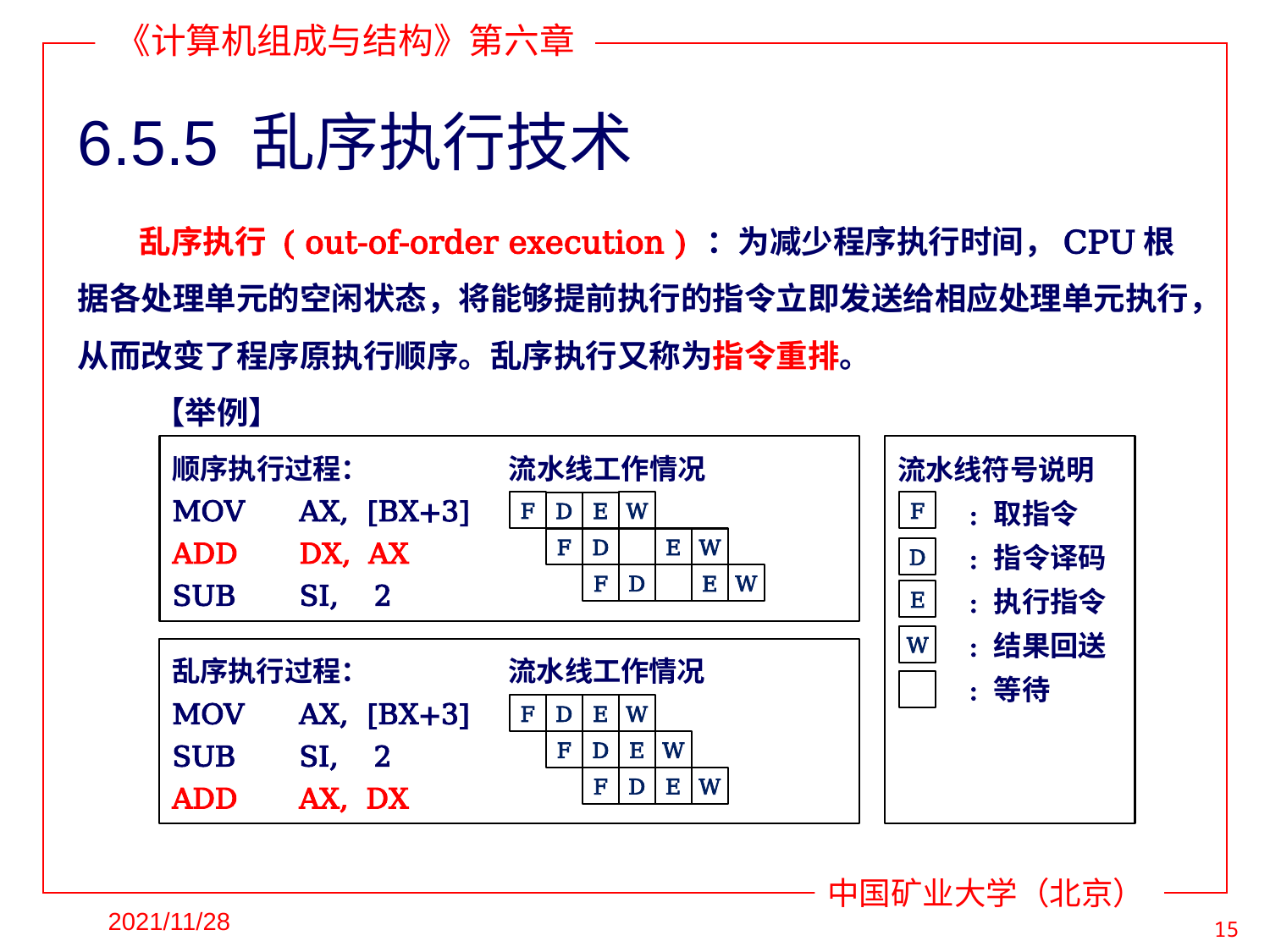

# 6.5.5 乱序执行技术
乱序执行 ( out-of-order execution ) ：为减少程序执行时间，CPU根据各处理单元的空闲状态，将能够提前执行的指令立即发送给相应处理单元执行，从而改变了程序原执行顺序。乱序执行又称为指令重排。
【举例】

顺序执行过程：                      流水线工作情况
MOV	AX,  [BX+3]
ADD	DX,  AX
SUB	SI,    2
流水线符号说明
        : 取指令
        : 指令译码
        : 执行指令
        : 结果回送
        : 等待
F
W
D
E
F
D

E
W
D

W
E
F
F
D
E
W
乱序执行过程：                      流水线工作情况
MOV	AX,  [BX+3]
SUB	SI,    2
ADD	AX,  DX

F
W
D
E
F
D
E
W
D
E
W
F
2021/11/28